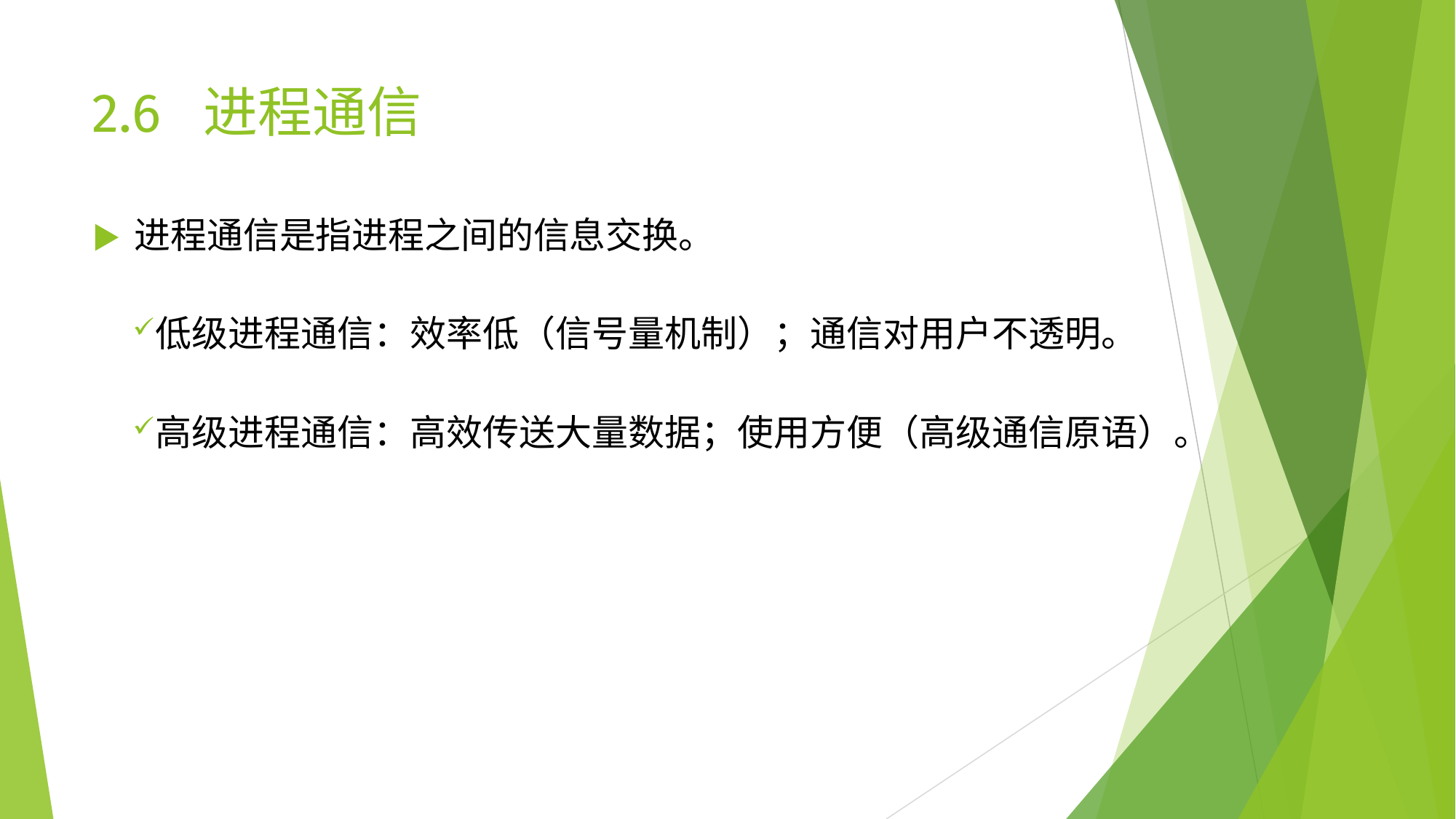

# 2.6	进程通信
▶	进程通信是指进程之间的信息交换。

低级进程通信：效率低（信号量机制）；通信对用户不透明。

高级进程通信：高效传送大量数据；使用方便（高级通信原语）。